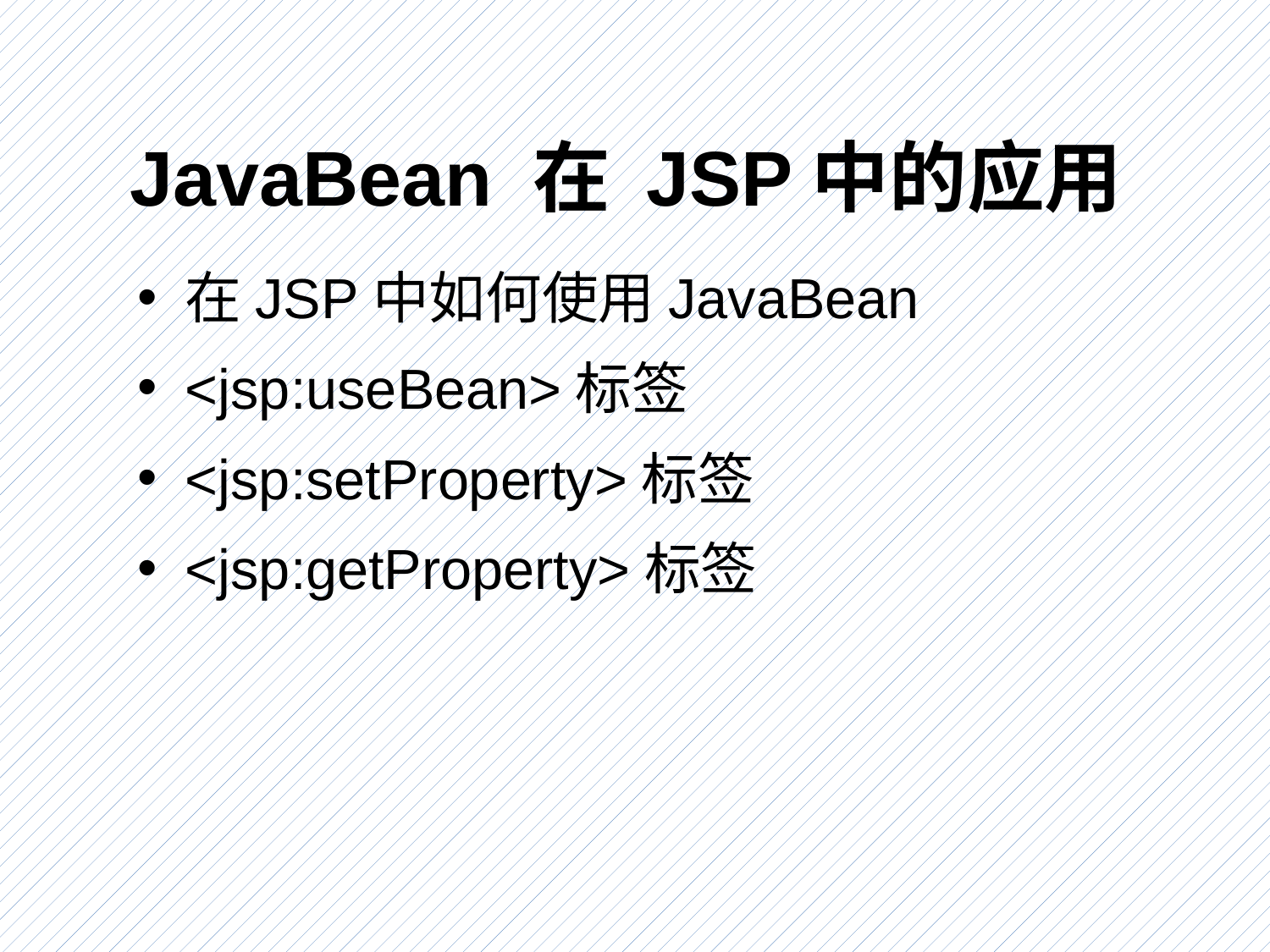

# JavaBean 在 JSP中的应用
在JSP中如何使用JavaBean
<jsp:useBean>标签
<jsp:setProperty>标签
<jsp:getProperty>标签